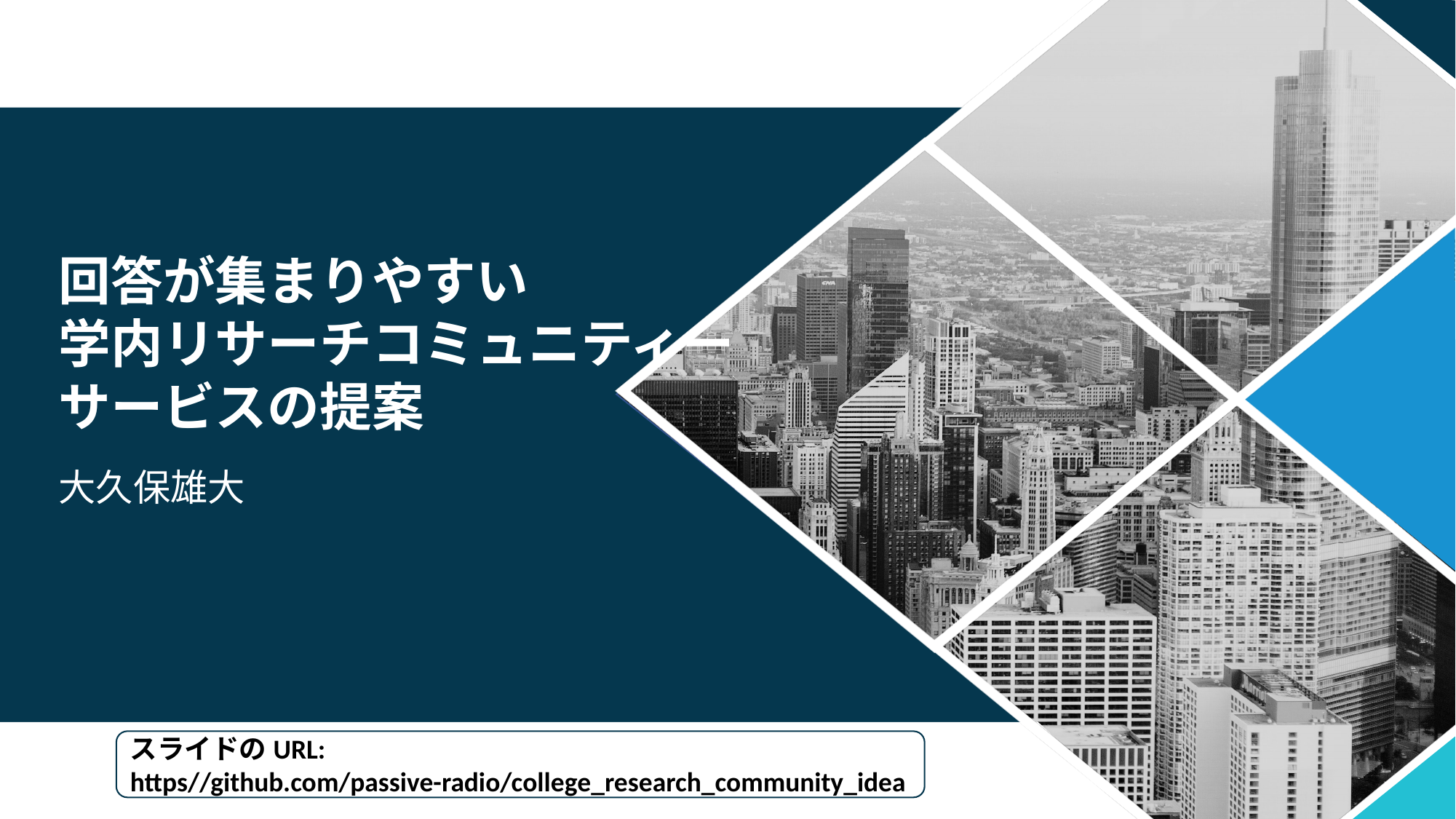

回答が集まりやすい
学内リサーチコミュニティーサービスの提案
大久保雄大
スライドのURL:
https//github.com/passive-radio/college_research_community_idea